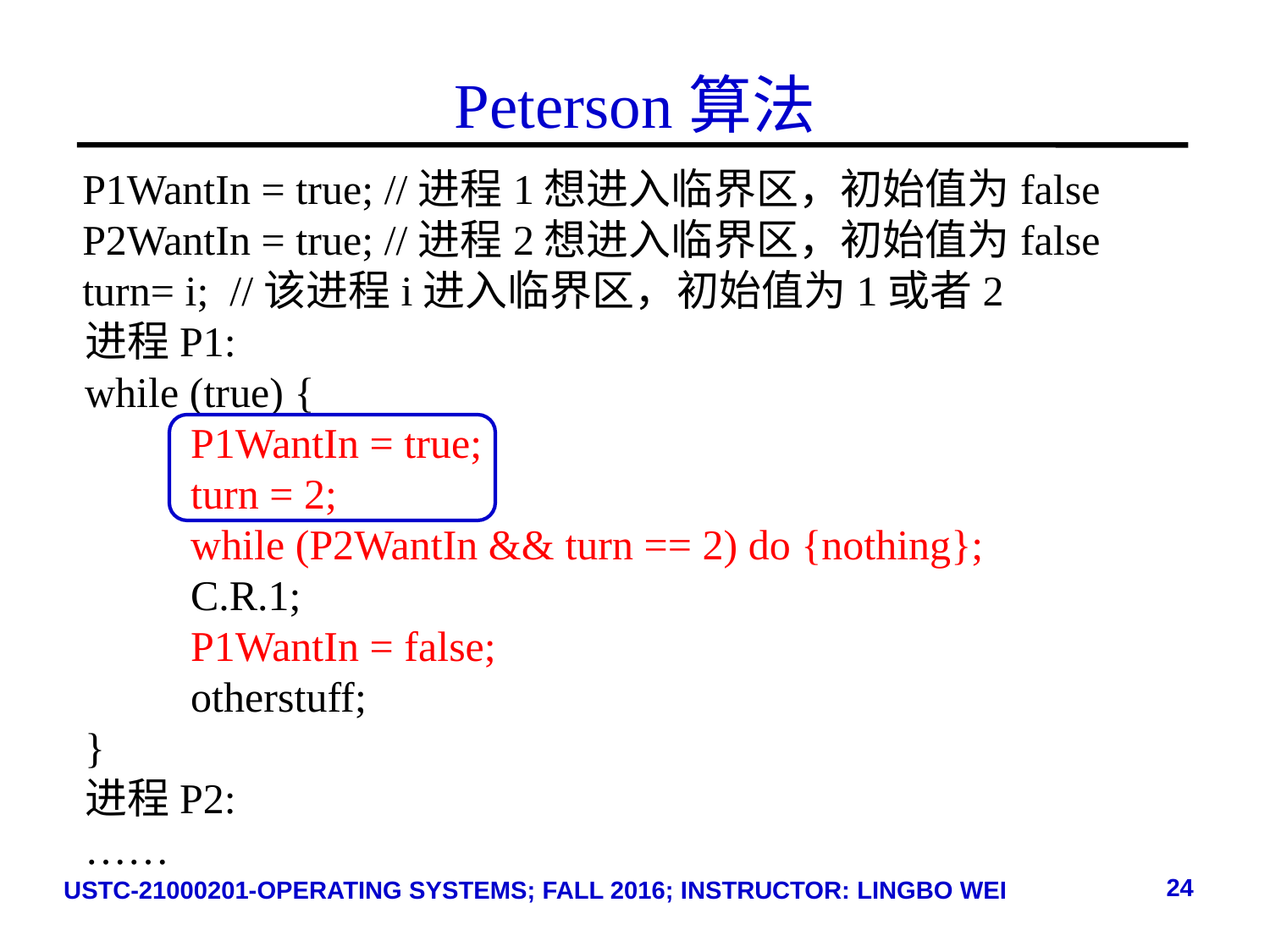

# Peterson算法
P1WantIn = true; //进程1想进入临界区，初始值为false
P2WantIn = true; //进程2想进入临界区，初始值为false
turn= i;  //该进程i进入临界区，初始值为1或者2
进程P1:
while (true) {
          P1WantIn = true;
          turn = 2;
          while (P2WantIn && turn == 2) do {nothing};
          C.R.1;
          P1WantIn = false;
          otherstuff;
}
进程P2:
……

24
USTC-21000201-OPERATING SYSTEMS; FALL 2016; INSTRUCTOR: LINGBO WEI